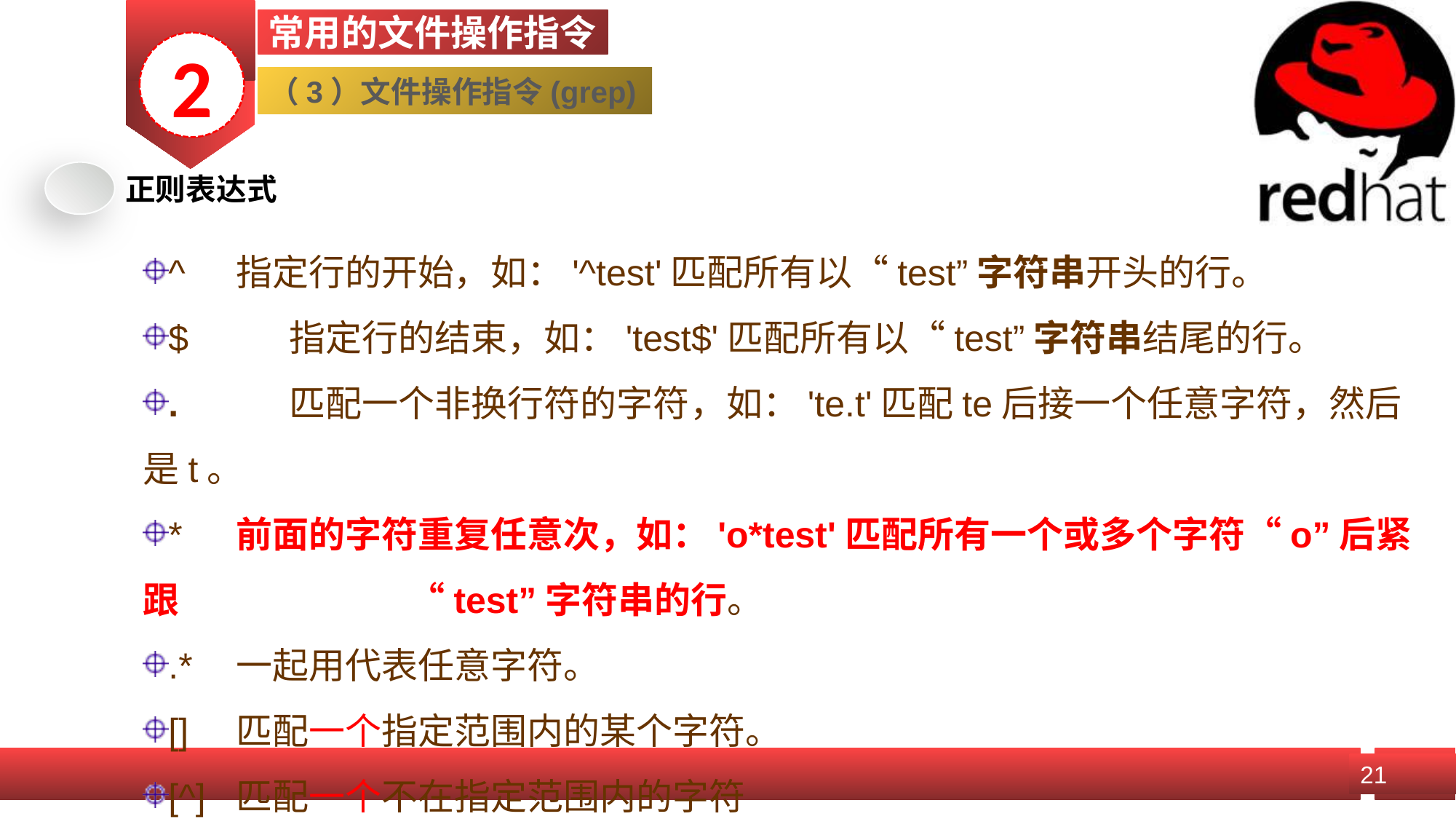

常用的文件操作指令
2
（3）文件操作指令(grep)

正则表达式
^  	指定行的开始，如：'^test'匹配所有以“test”字符串开头的行。
$ 		指定行的结束，如：'test$'匹配所有以“test”字符串结尾的行。
.  		匹配一个非换行符的字符，如：'te.t'匹配te后接一个任意字符，然后是t。
*  	前面的字符重复任意次，如：'o*test'匹配所有一个或多个字符“o”后紧跟                            “test”字符串的行。
.*  	一起用代表任意字符。
[]  	匹配一个指定范围内的某个字符。
[^]  	匹配一个不在指定范围内的字符